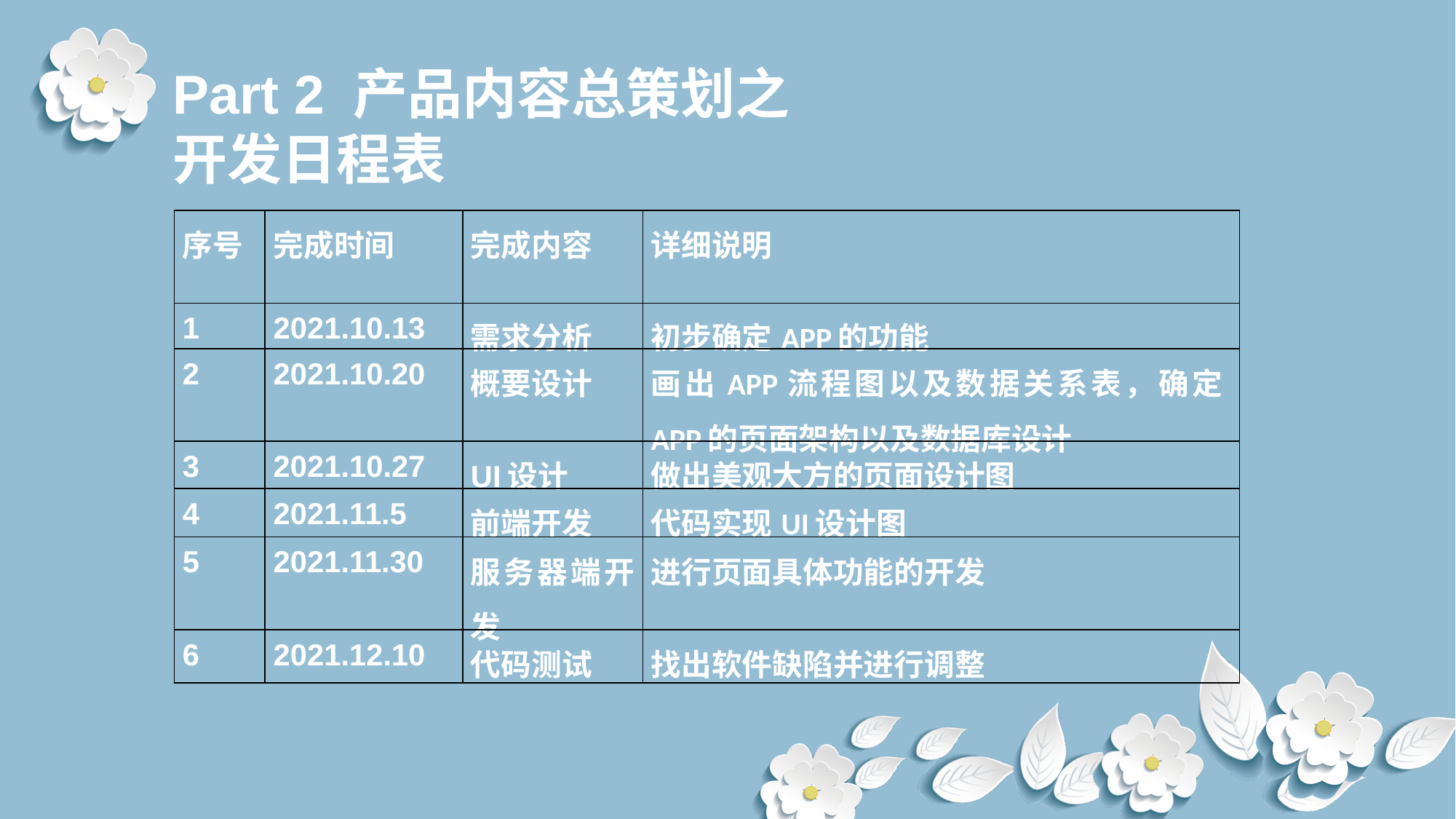

Part 2 产品内容总策划之
开发日程表
| 序号 | 完成时间 | 完成内容 | 详细说明 |
| --- | --- | --- | --- |
| 1 | 2021.10.13 | 需求分析 | 初步确定APP的功能 |
| 2 | 2021.10.20 | 概要设计 | 画出APP流程图以及数据关系表，确定APP的页面架构以及数据库设计 |
| 3 | 2021.10.27 | UI设计 | 做出美观大方的页面设计图 |
| 4 | 2021.11.5 | 前端开发 | 代码实现UI设计图 |
| 5 | 2021.11.30 | 服务器端开发 | 进行页面具体功能的开发 |
| 6 | 2021.12.10 | 代码测试 | 找出软件缺陷并进行调整 |
延时符